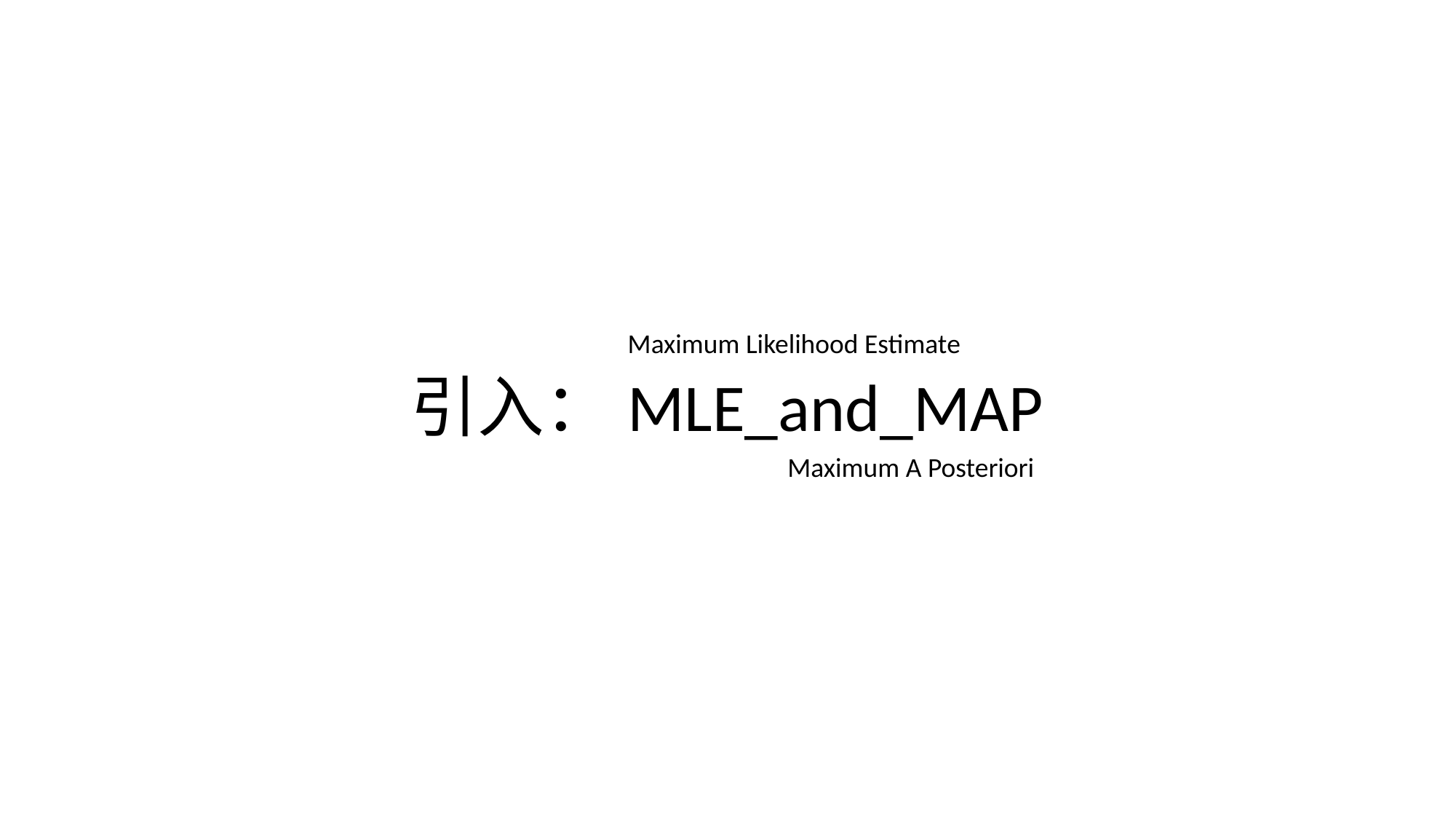

Maximum Likelihood Estimate
# 引入：MLE_and_MAP
Maximum A Posteriori